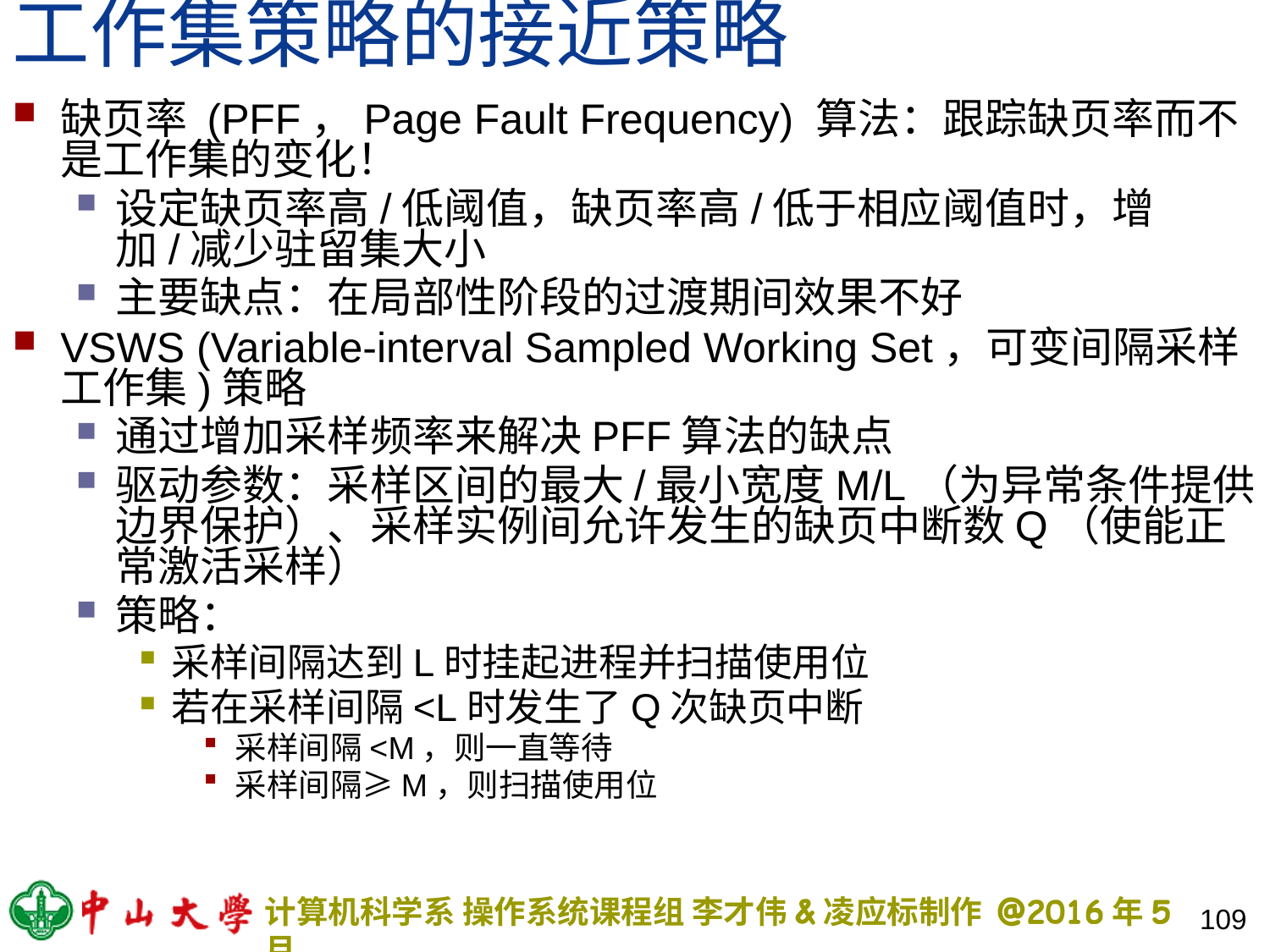

# 工作集策略的接近策略
缺页率 (PFF，Page Fault Frequency) 算法：跟踪缺页率而不是工作集的变化！
设定缺页率高/低阈值，缺页率高/低于相应阈值时，增加/减少驻留集大小
主要缺点：在局部性阶段的过渡期间效果不好
VSWS (Variable-interval Sampled Working Set，可变间隔采样工作集)策略
通过增加采样频率来解决PFF算法的缺点
驱动参数：采样区间的最大/最小宽度M/L（为异常条件提供边界保护）、采样实例间允许发生的缺页中断数Q（使能正常激活采样）
策略：
采样间隔达到L时挂起进程并扫描使用位
若在采样间隔<L时发生了Q次缺页中断
采样间隔<M，则一直等待
采样间隔≥M，则扫描使用位
109